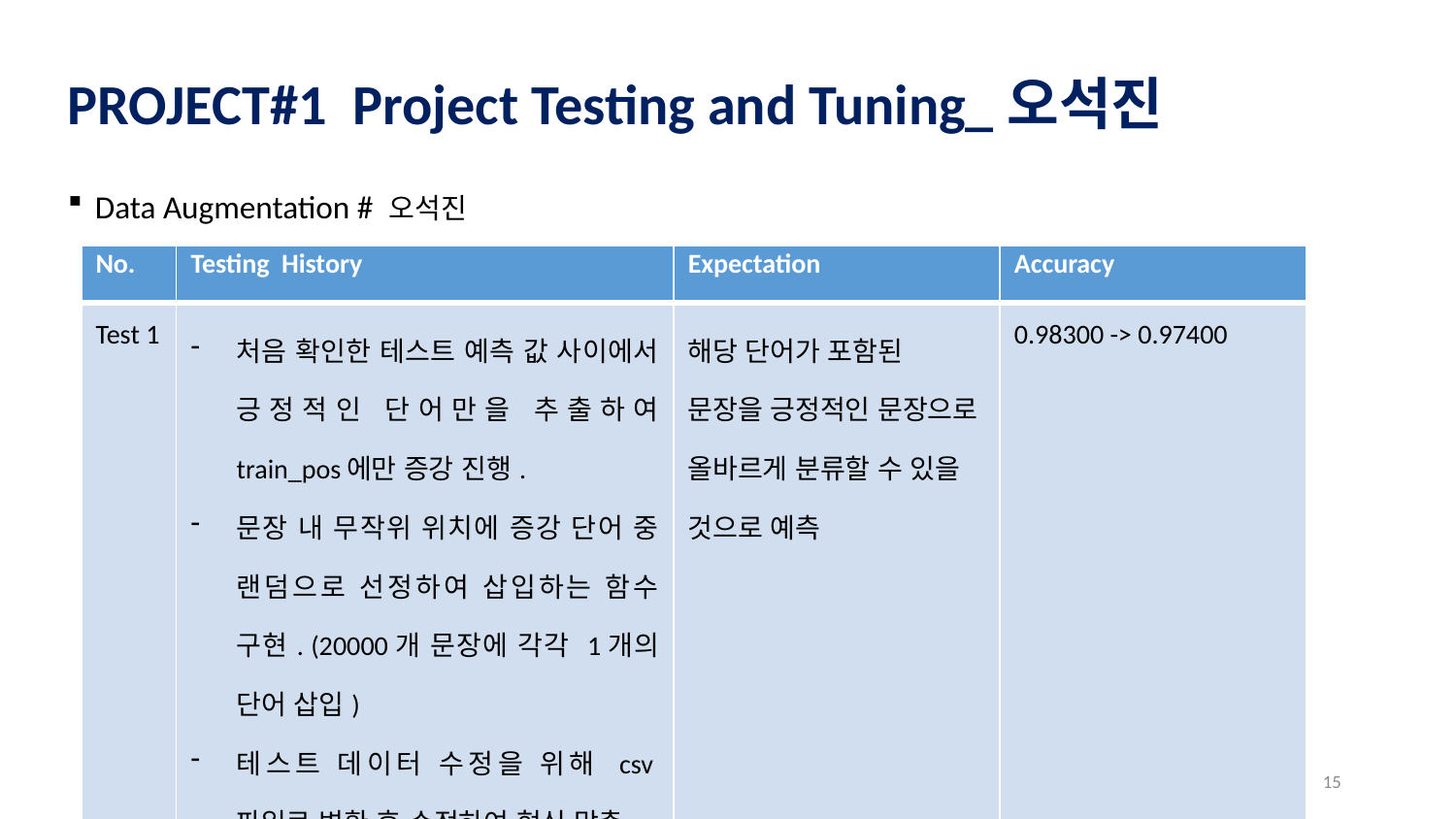

PROJECT#1  Project Testing and Tuning_오석진
Data Augmentation # 오석진

| No. | Testing History | Expectation | Accuracy |
| --- | --- | --- | --- |
| Test 1 | 처음 확인한 테스트 예측 값 사이에서 긍정적인 단어만을 추출하여 train\_pos에만 증강 진행. 문장 내 무작위 위치에 증강 단어 중 랜덤으로 선정하여 삽입하는 함수 구현. (20000개 문장에 각각 1개의 단어 삽입) 테스트 데이터 수정을 위해 csv파일로 변환 후 수정하여 형식 맞춤. | 해당 단어가 포함된 문장을 긍정적인 문장으로 올바르게 분류할 수 있을 것으로 예측 | 0.98300 -> 0.97400 |
15